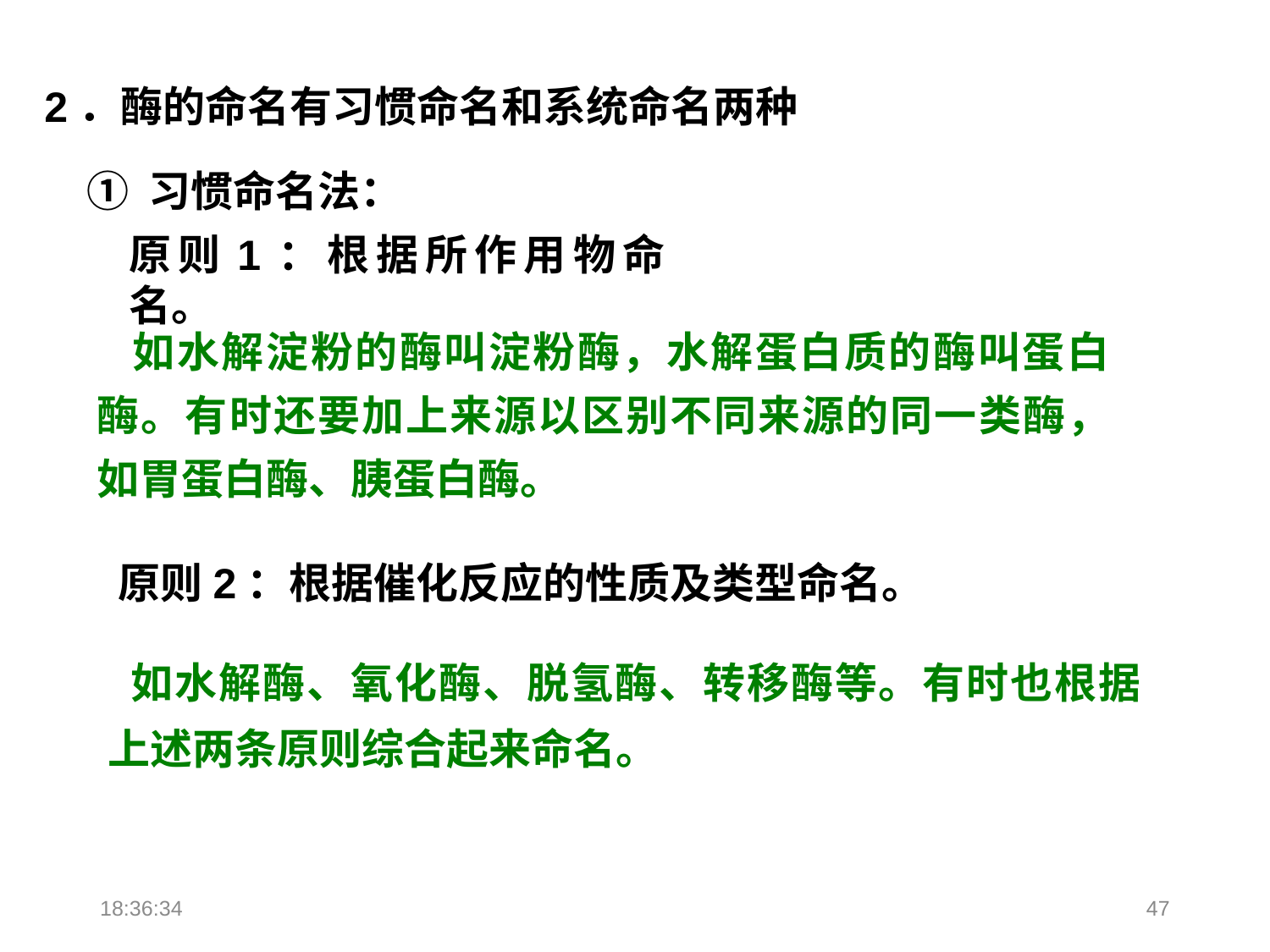

2．酶的命名有习惯命名和系统命名两种
① 习惯命名法：
原则1：根据所作用物命名。
  如水解淀粉的酶叫淀粉酶，水解蛋白质的酶叫蛋白酶。有时还要加上来源以区别不同来源的同一类酶，如胃蛋白酶、胰蛋白酶。
原则2：根据催化反应的性质及类型命名。
 如水解酶、氧化酶、脱氢酶、转移酶等。有时也根据上述两条原则综合起来命名。
18:36:34
47